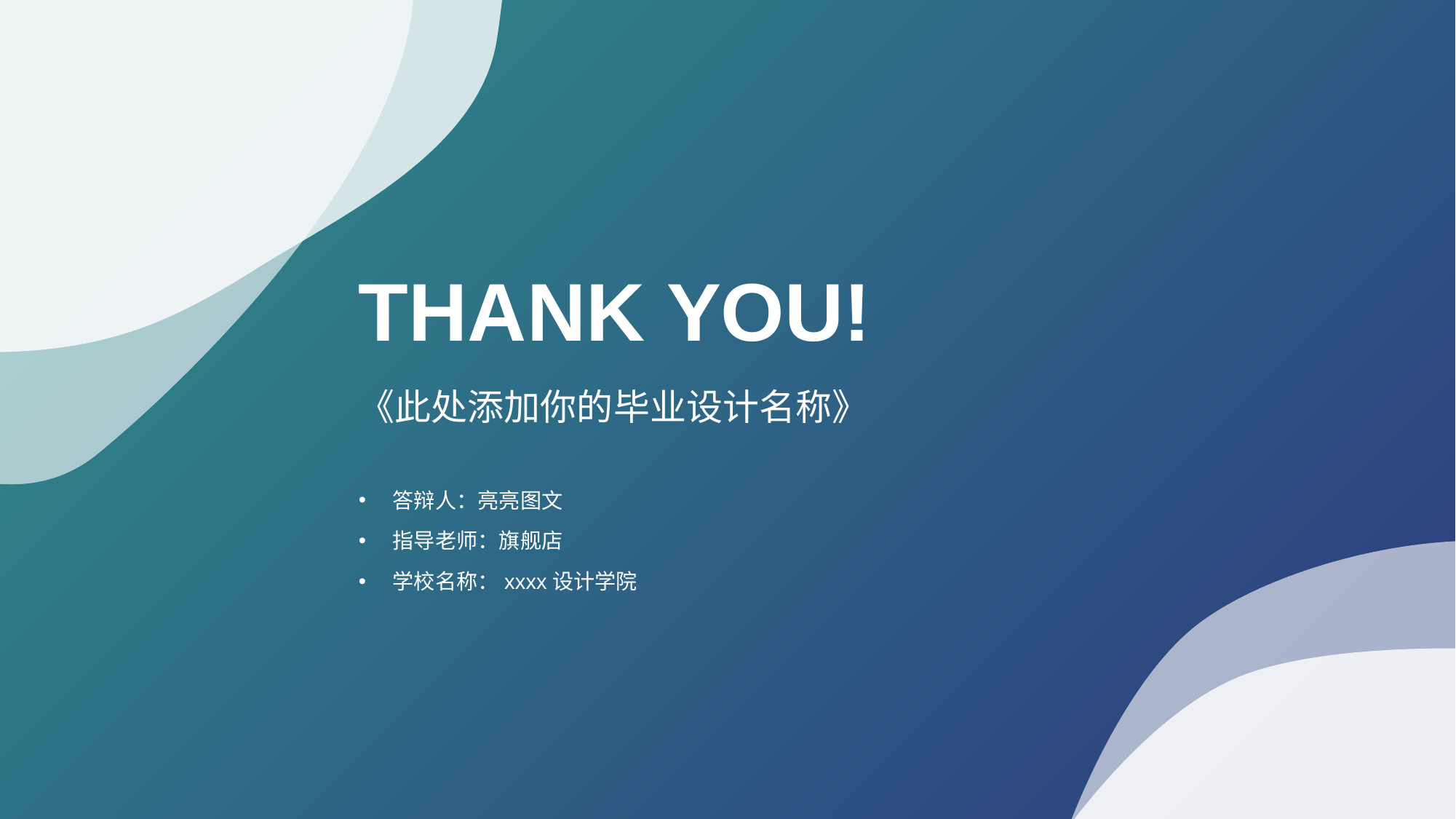

THANK YOU!
《此处添加你的毕业设计名称》
答辩人：亮亮图文
指导老师：旗舰店
学校名称：xxxx设计学院